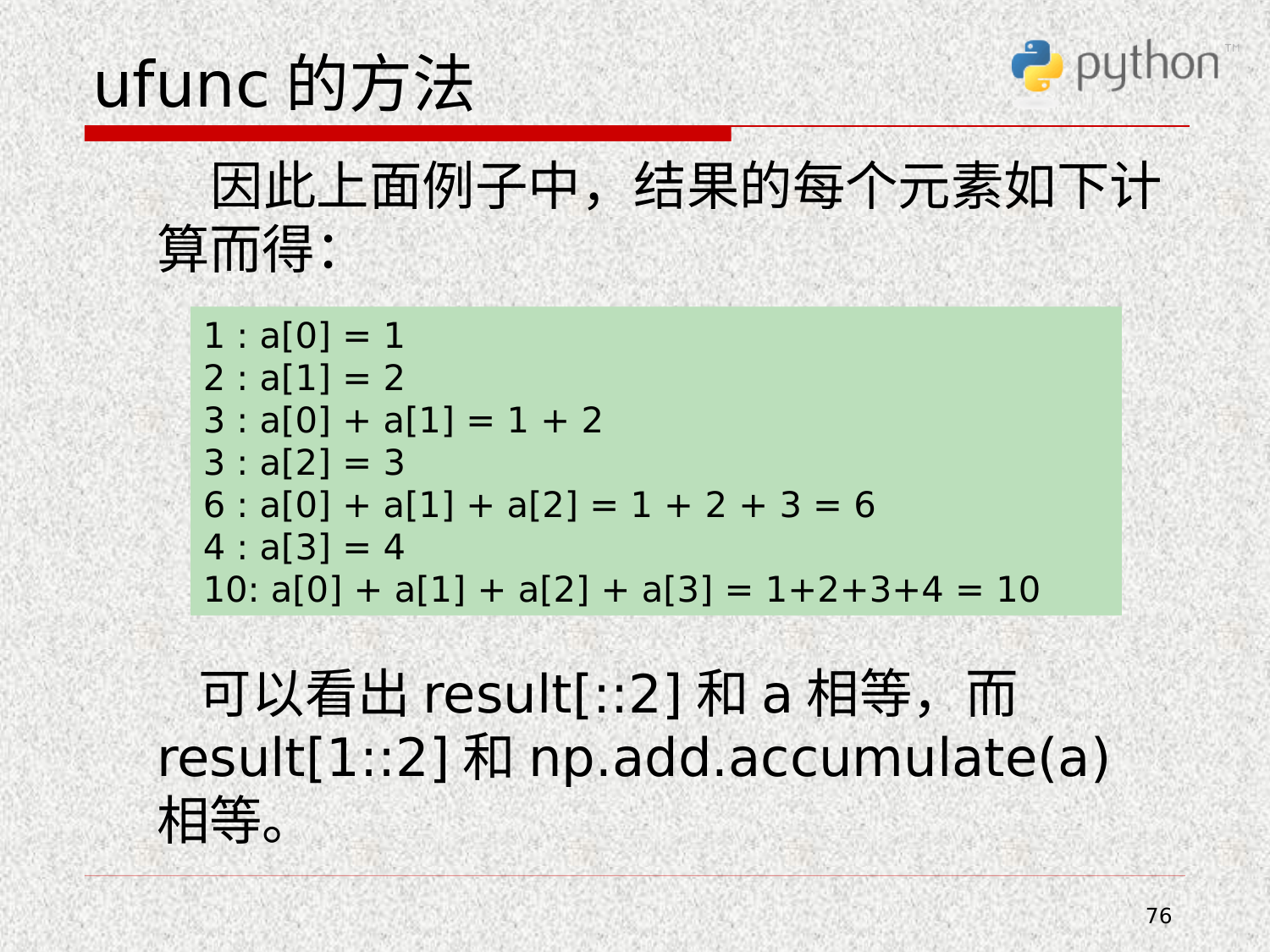

# ufunc的方法
         因此上面例子中，结果的每个元素如下计算而得：

        可以看出result[::2]和a相等，而result[1::2]和np.add.accumulate(a)相等。
1 : a[0] = 1
2 : a[1] = 2
3 : a[0] + a[1] = 1 + 2
3 : a[2] = 3
6 : a[0] + a[1] + a[2] = 1 + 2 + 3 = 6
4 : a[3] = 4
10: a[0] + a[1] + a[2] + a[3] = 1+2+3+4 = 10
76